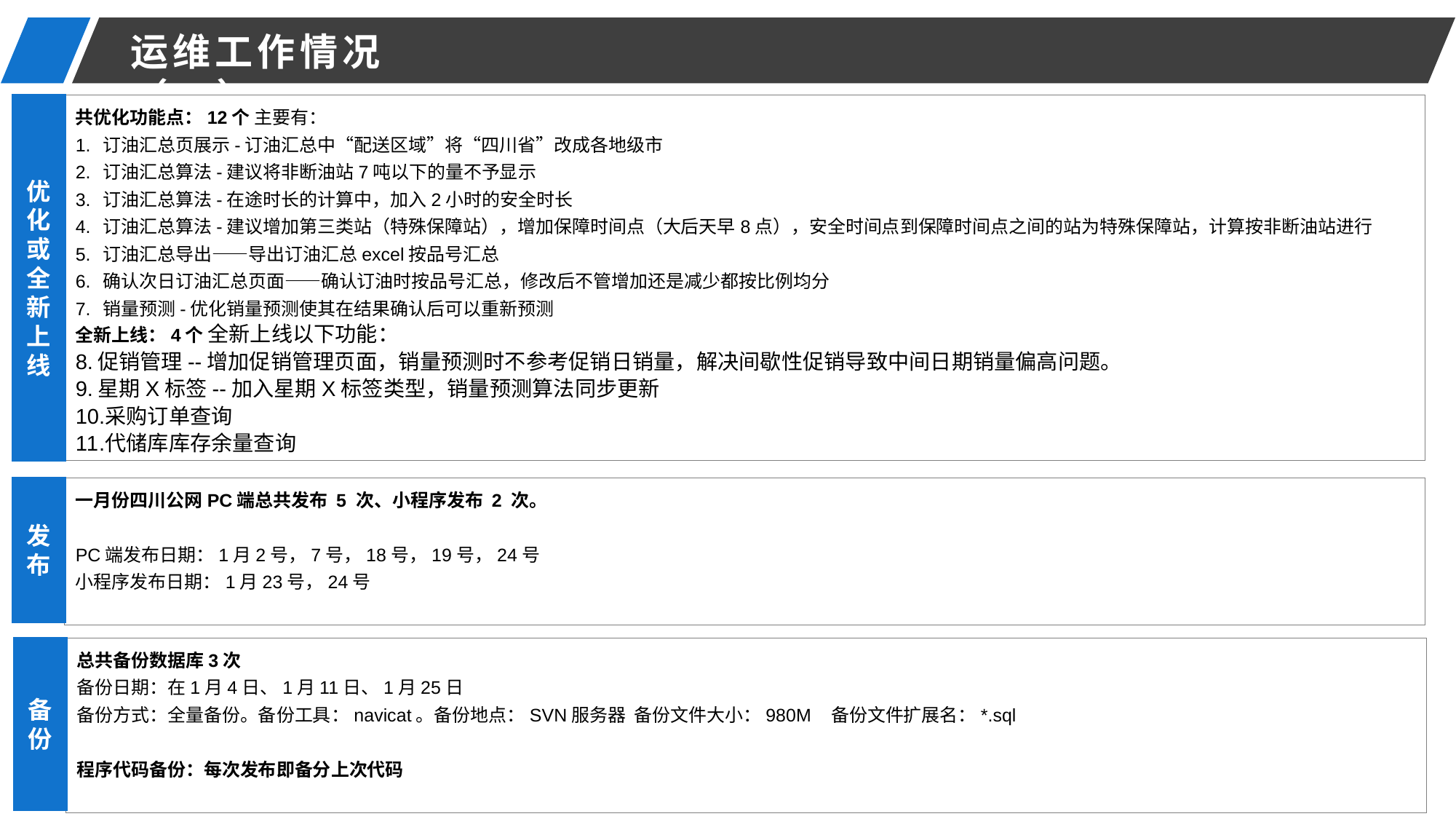

运维工作情况（2）
优化或全新上线
共优化功能点：12个 主要有：
订油汇总页展示-订油汇总中“配送区域”将“四川省”改成各地级市
订油汇总算法-建议将非断油站7吨以下的量不予显示
订油汇总算法-在途时长的计算中，加入2小时的安全时长
订油汇总算法-建议增加第三类站（特殊保障站），增加保障时间点（大后天早8点），安全时间点到保障时间点之间的站为特殊保障站，计算按非断油站进行
订油汇总导出——导出订油汇总excel按品号汇总
确认次日订油汇总页面——确认订油时按品号汇总，修改后不管增加还是减少都按比例均分
销量预测-优化销量预测使其在结果确认后可以重新预测
全新上线：4个 全新上线以下功能：
促销管理--增加促销管理页面，销量预测时不参考促销日销量，解决间歇性促销导致中间日期销量偏高问题。
星期X标签--加入星期X标签类型，销量预测算法同步更新
采购订单查询
代储库库存余量查询
发布
一月份四川公网PC端总共发布 5 次、小程序发布 2 次。

PC端发布日期：1月2号，7号，18号，19号，24号
小程序发布日期：1月23号，24号

备份
总共备份数据库3次
备份日期：在1月4日、1月11日、1月25日
备份方式：全量备份。备份工具：navicat。备份地点：SVN服务器  备份文件大小：980M   备份文件扩展名：*.sql

程序代码备份：每次发布即备分上次代码